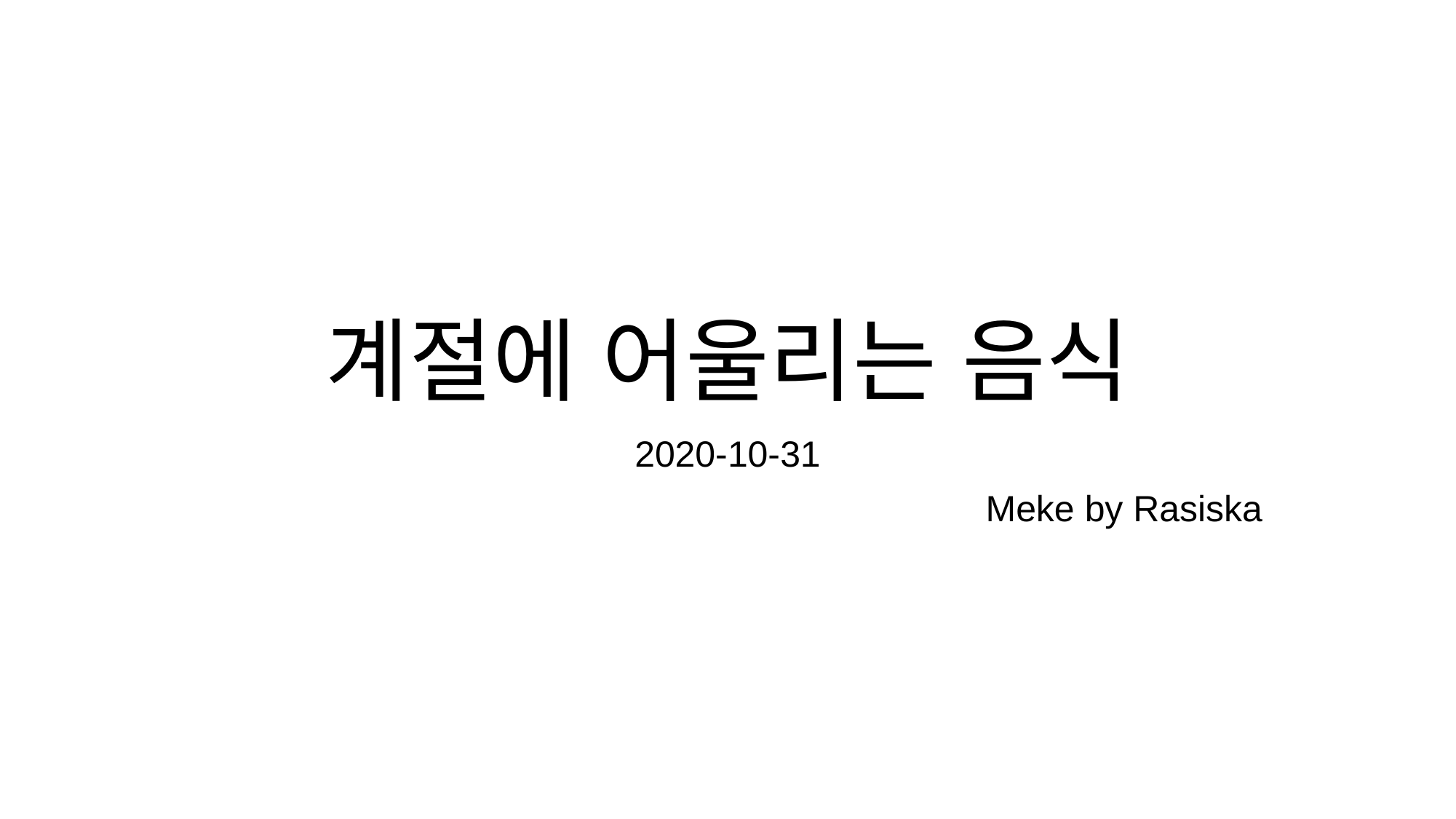

# 계절에 어울리는 음식
2020-10-31
Meke by Rasiska